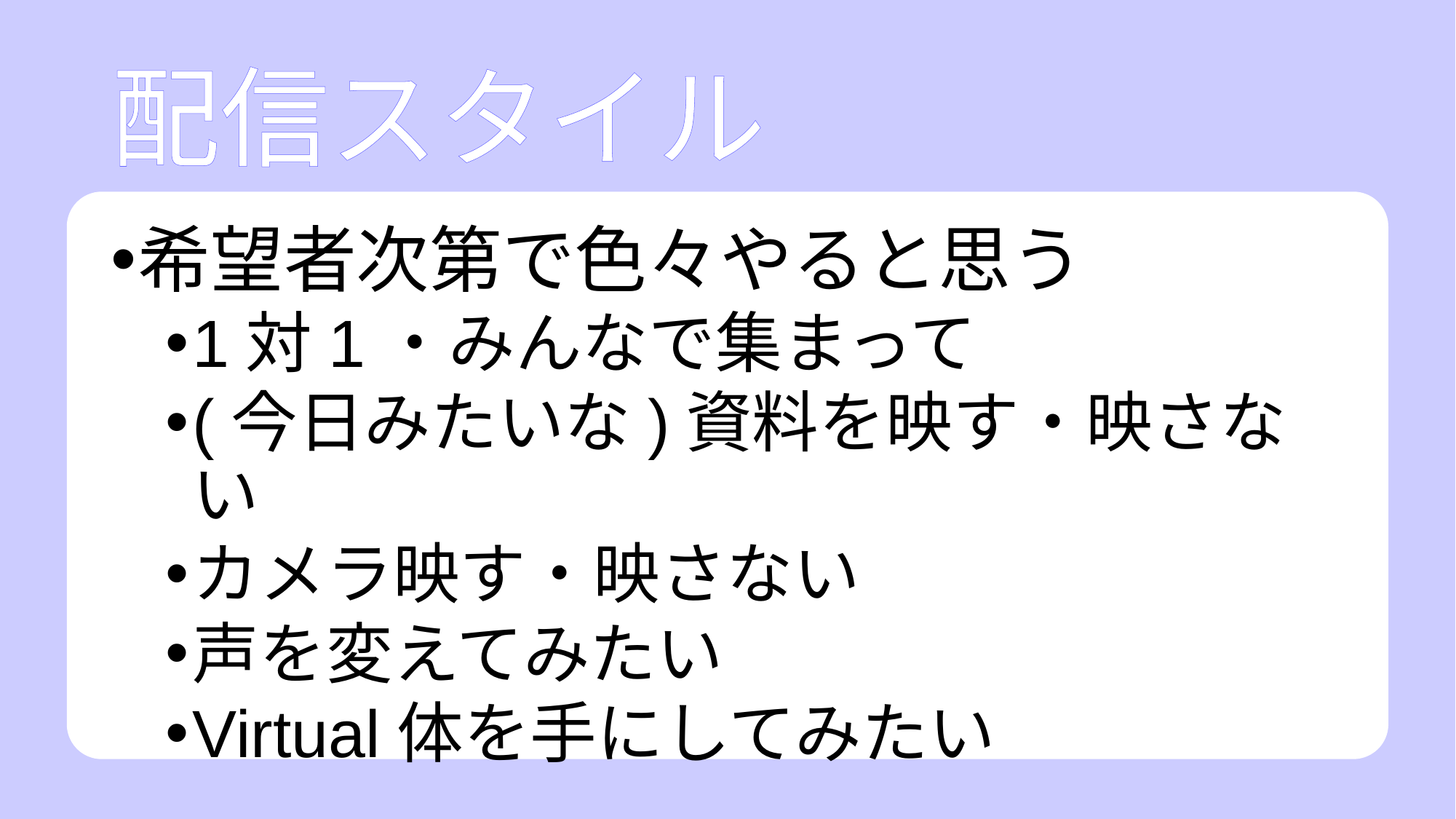

# 配信スタイル
希望者次第で色々やると思う
1対1・みんなで集まって
(今日みたいな)資料を映す・映さない
カメラ映す・映さない
声を変えてみたい
Virtual体を手にしてみたい